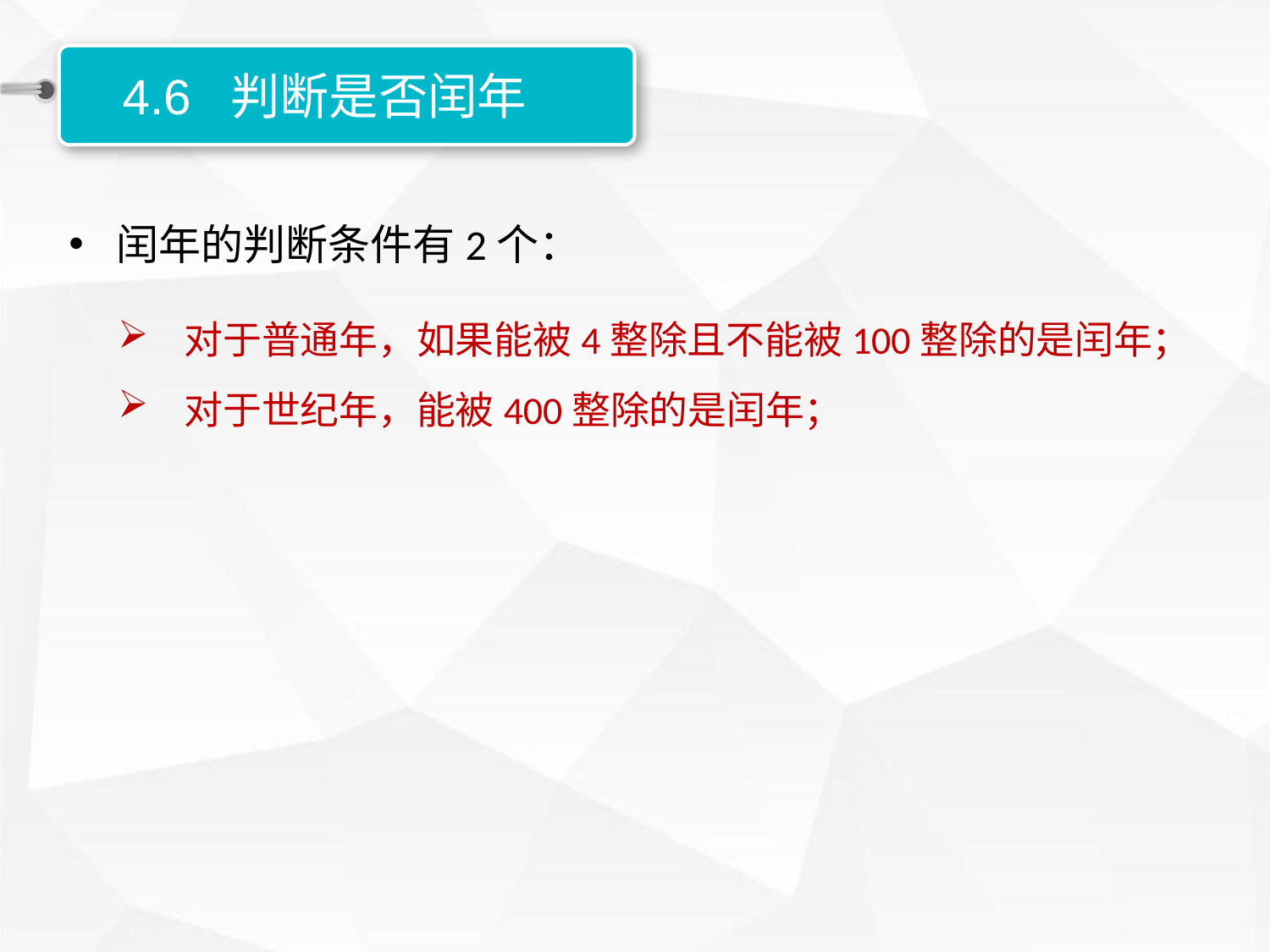

4.6  判断是否闰年

闰年的判断条件有2个：
  对于普通年，如果能被4整除且不能被100整除的是闰年；
  对于世纪年，能被400整除的是闰年；